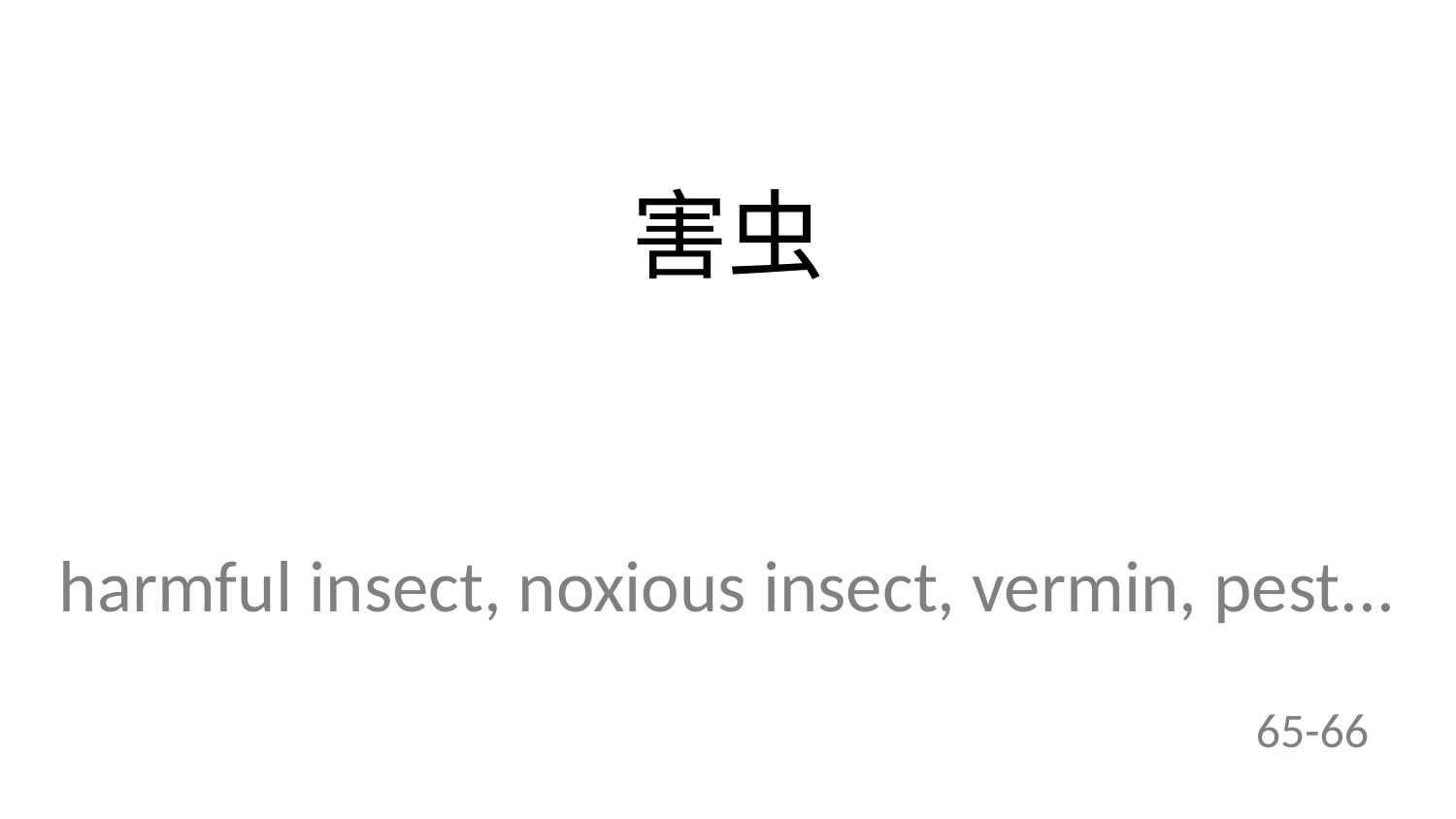

害虫

harmful insect, noxious insect, vermin, pest...
65-66